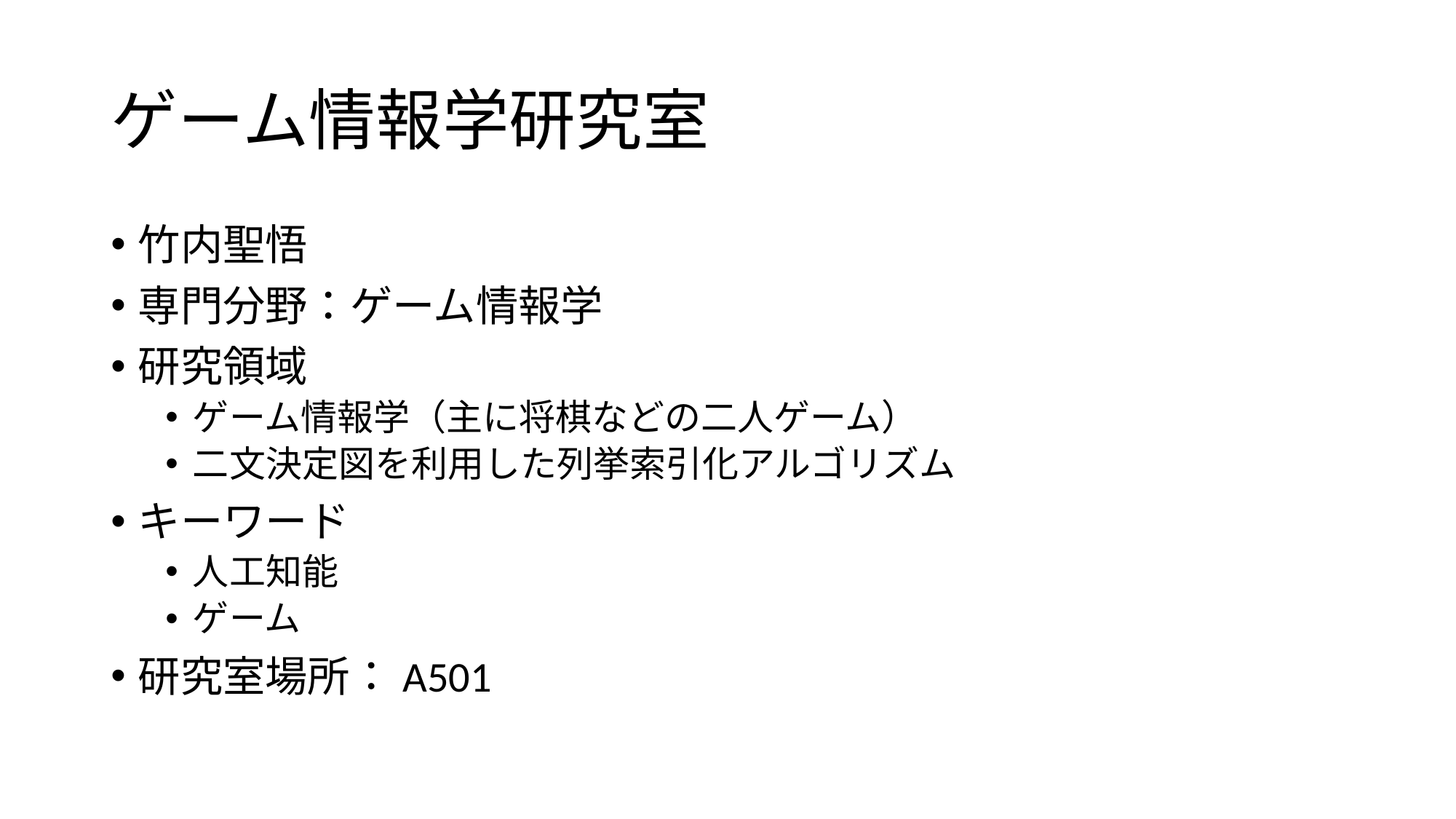

# ゲーム情報学研究室
竹内聖悟
専門分野：ゲーム情報学
研究領域
ゲーム情報学（主に将棋などの二人ゲーム）
二文決定図を利用した列挙索引化アルゴリズム
キーワード
人工知能
ゲーム
研究室場所：A501